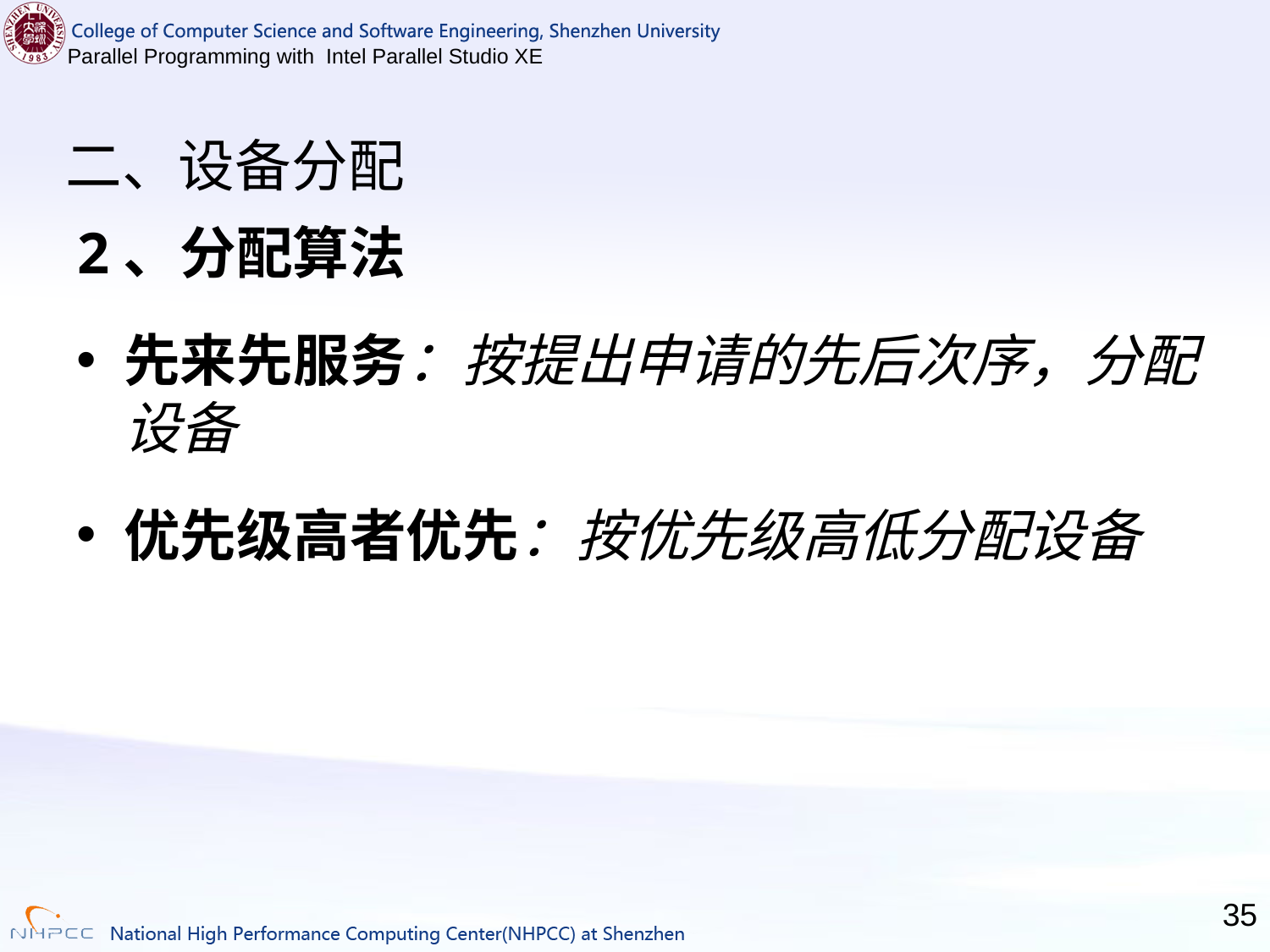

# 二、设备分配
2、分配算法
先来先服务：按提出申请的先后次序，分配设备
优先级高者优先：按优先级高低分配设备
35